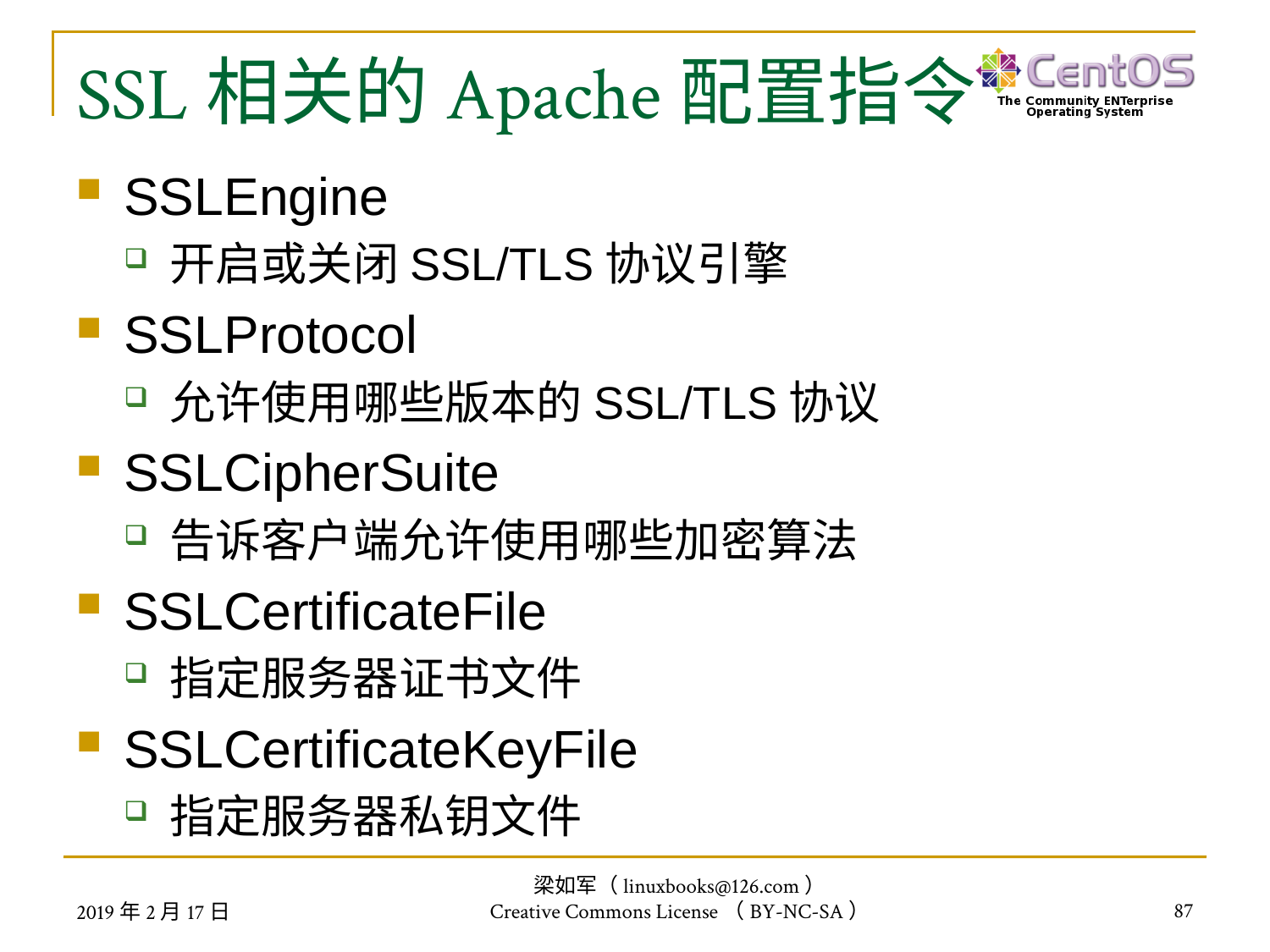

# SSL相关的Apache配置指令
SSLEngine
开启或关闭SSL/TLS协议引擎
SSLProtocol
允许使用哪些版本的SSL/TLS协议
SSLCipherSuite
告诉客户端允许使用哪些加密算法
SSLCertificateFile
指定服务器证书文件
SSLCertificateKeyFile
指定服务器私钥文件
梁如军（linuxbooks@126.com）
Creative Commons License（BY-NC-SA）
2019年2月17日
87